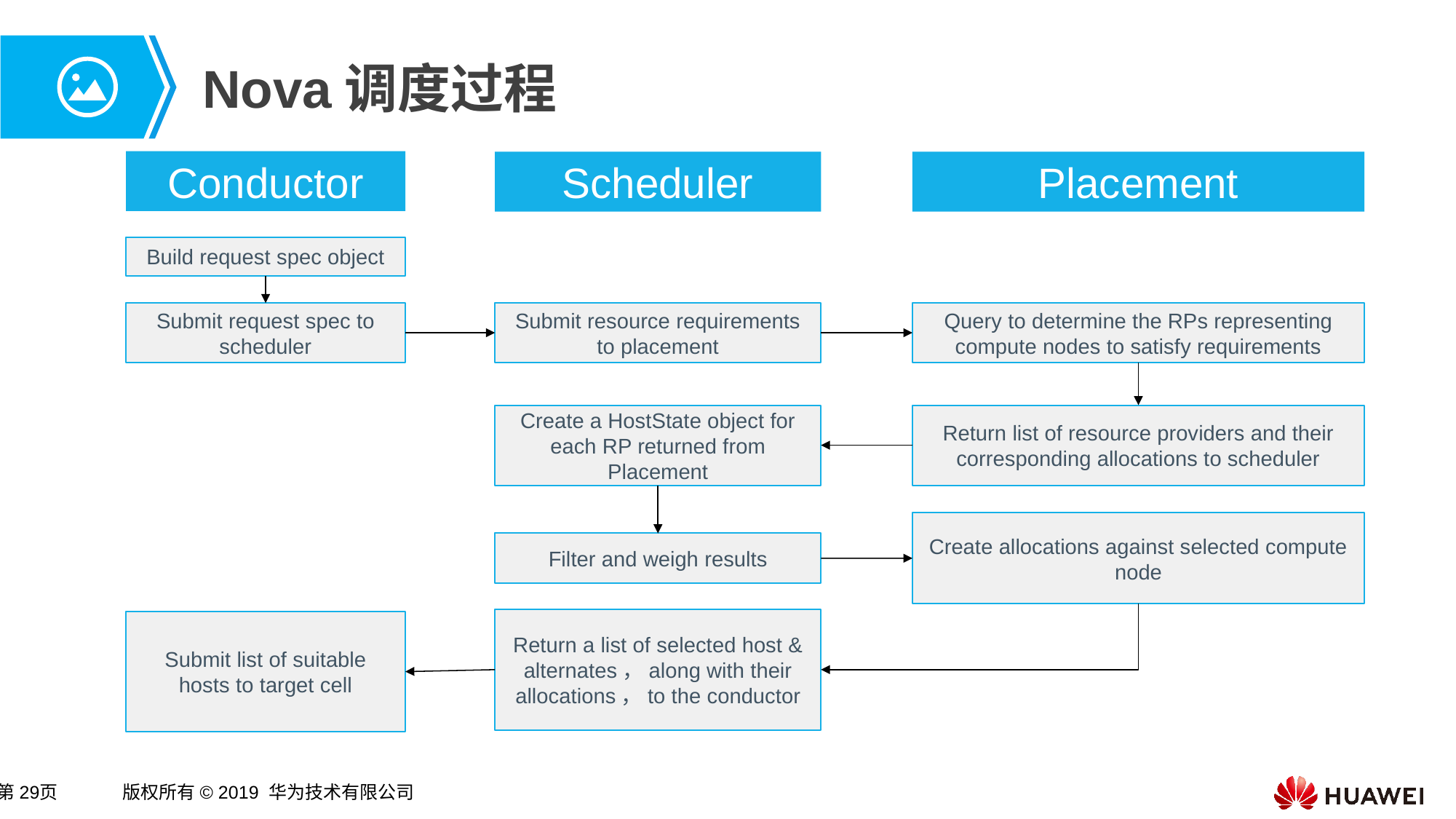

# Nova调度过程
Conductor
Scheduler
Placement
Build request spec object
Submit request spec to scheduler
Submit resource requirements to placement
Query to determine the RPs representing compute nodes to satisfy requirements
Create a HostState object for each RP returned from Placement
Return list of resource providers and their corresponding allocations to scheduler
Create allocations against selected compute node
Filter and weigh results
Return a list of selected host & alternates，along with their allocations，to the conductor
Submit list of suitable hosts to target cell